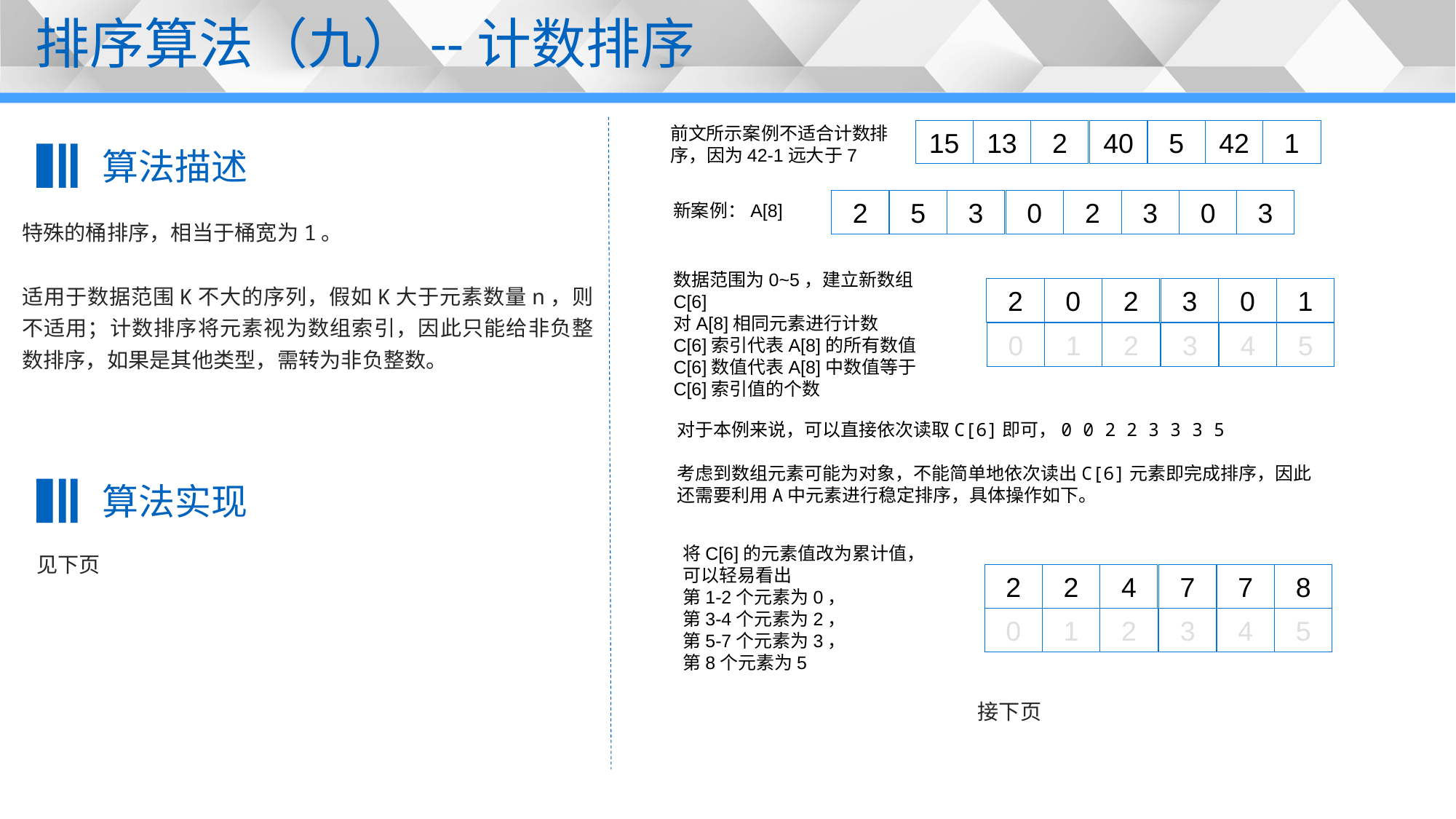

排序算法（九）--计数排序
前文所示案例不适合计数排序，因为42-1远大于7
15
13
2
40
5
42
1

算法描述
2
5
3
0
2
3
0
3
新案例：A[8]
特殊的桶排序，相当于桶宽为1。

适用于数据范围K不大的序列，假如K大于元素数量n，则不适用；计数排序将元素视为数组索引，因此只能给非负整数排序，如果是其他类型，需转为非负整数。
数据范围为0~5，建立新数组C[6]
对A[8]相同元素进行计数
C[6]索引代表A[8]的所有数值
C[6]数值代表A[8]中数值等于C[6]索引值的个数
2
0
2
3
0
1
1
2
3
4
5
0
对于本例来说，可以直接依次读取C[6]即可，0 0 2 2 3 3 3 5

考虑到数组元素可能为对象，不能简单地依次读出C[6]元素即完成排序，因此还需要利用A中元素进行稳定排序，具体操作如下。

算法实现
将C[6]的元素值改为累计值，
可以轻易看出
第1-2个元素为0，
第3-4个元素为2，
第5-7个元素为3，
第8个元素为5
见下页
2
2
4
7
7
8
1
2
3
4
5
0
接下页